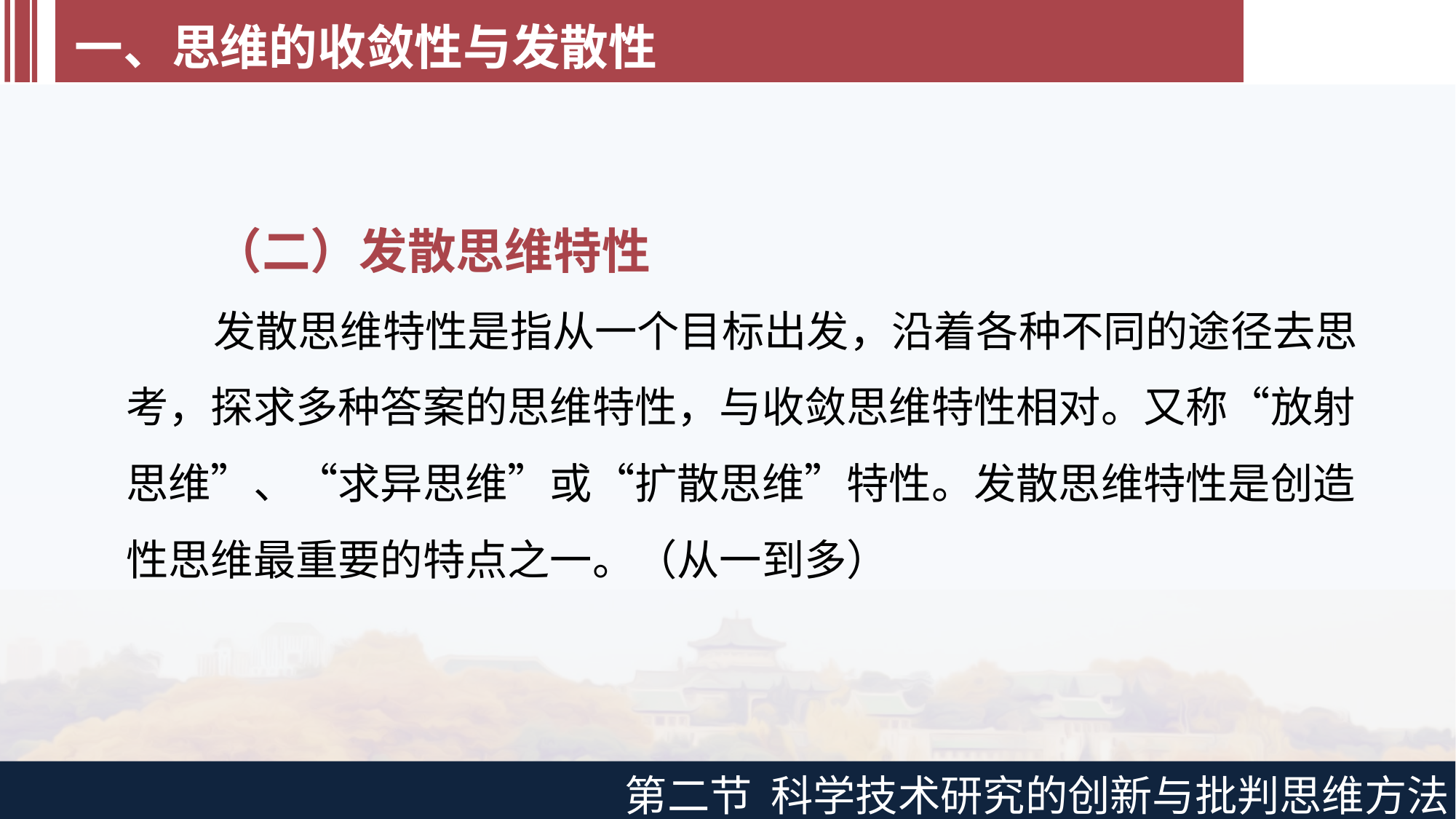

一、思维的收敛性与发散性
（二）发散思维特性
发散思维特性是指从一个目标出发，沿着各种不同的途径去思考，探求多种答案的思维特性，与收敛思维特性相对。又称“放射思维”、“求异思维”或“扩散思维”特性。发散思维特性是创造性思维最重要的特点之一。（从一到多）

第二节  科学技术研究的创新与批判思维方法